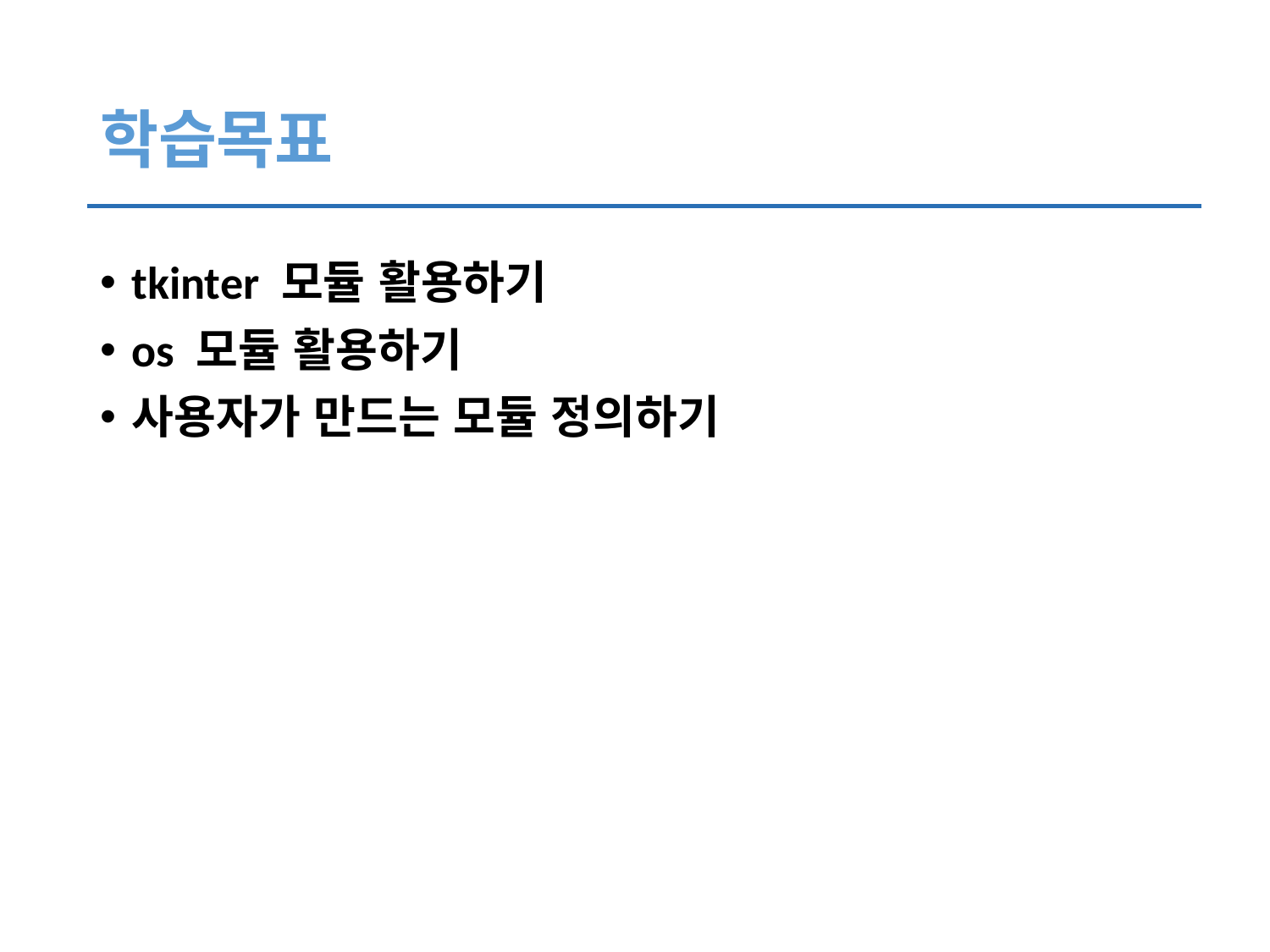

# 학습목표
tkinter 모듈 활용하기
os 모듈 활용하기
사용자가 만드는 모듈 정의하기